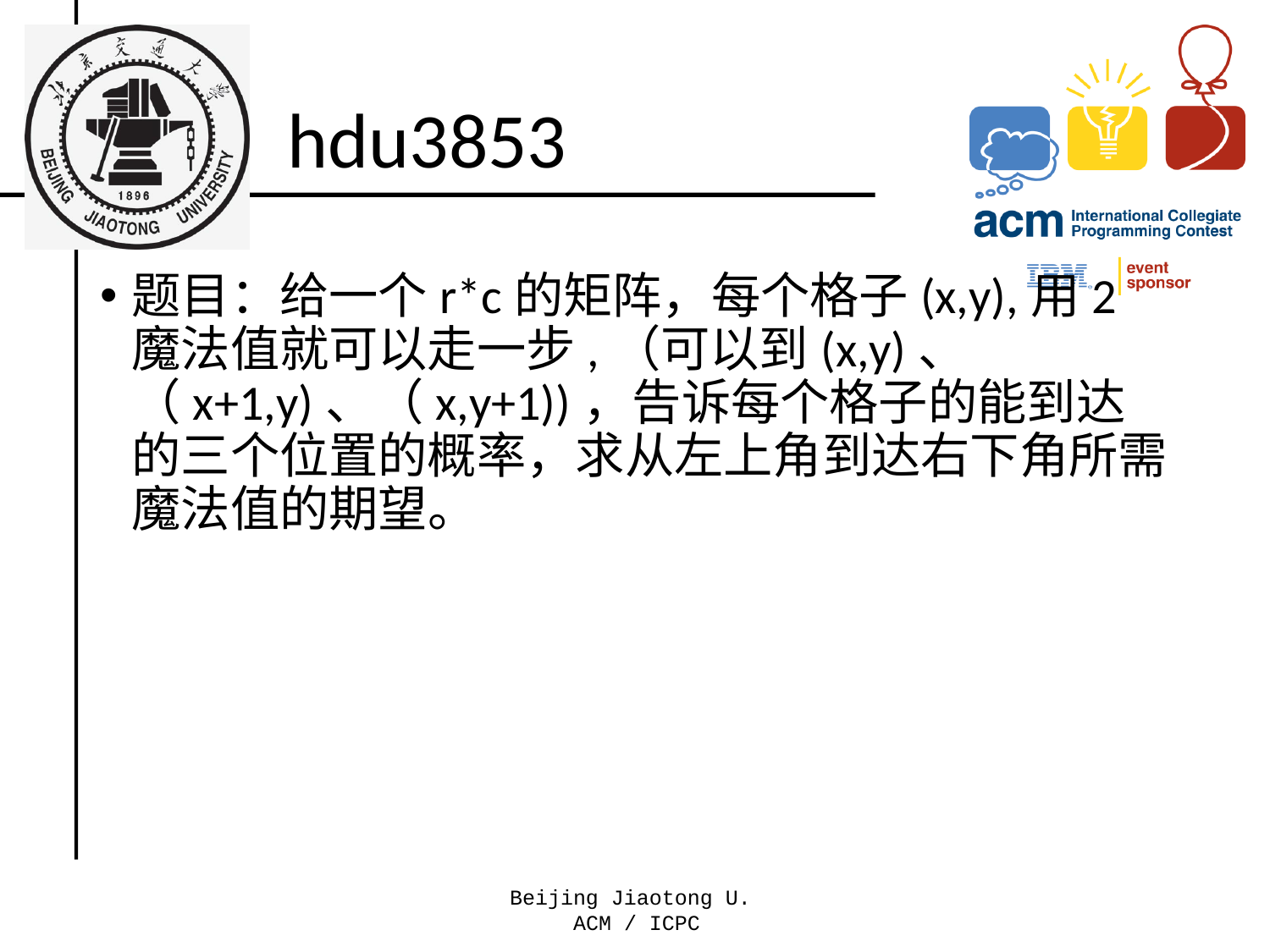

# hdu3853
题目：给一个r*c的矩阵，每个格子(x,y),用2魔法值就可以走一步,（可以到(x,y)、（x+1,y)、（x,y+1))，告诉每个格子的能到达的三个位置的概率，求从左上角到达右下角所需魔法值的期望。